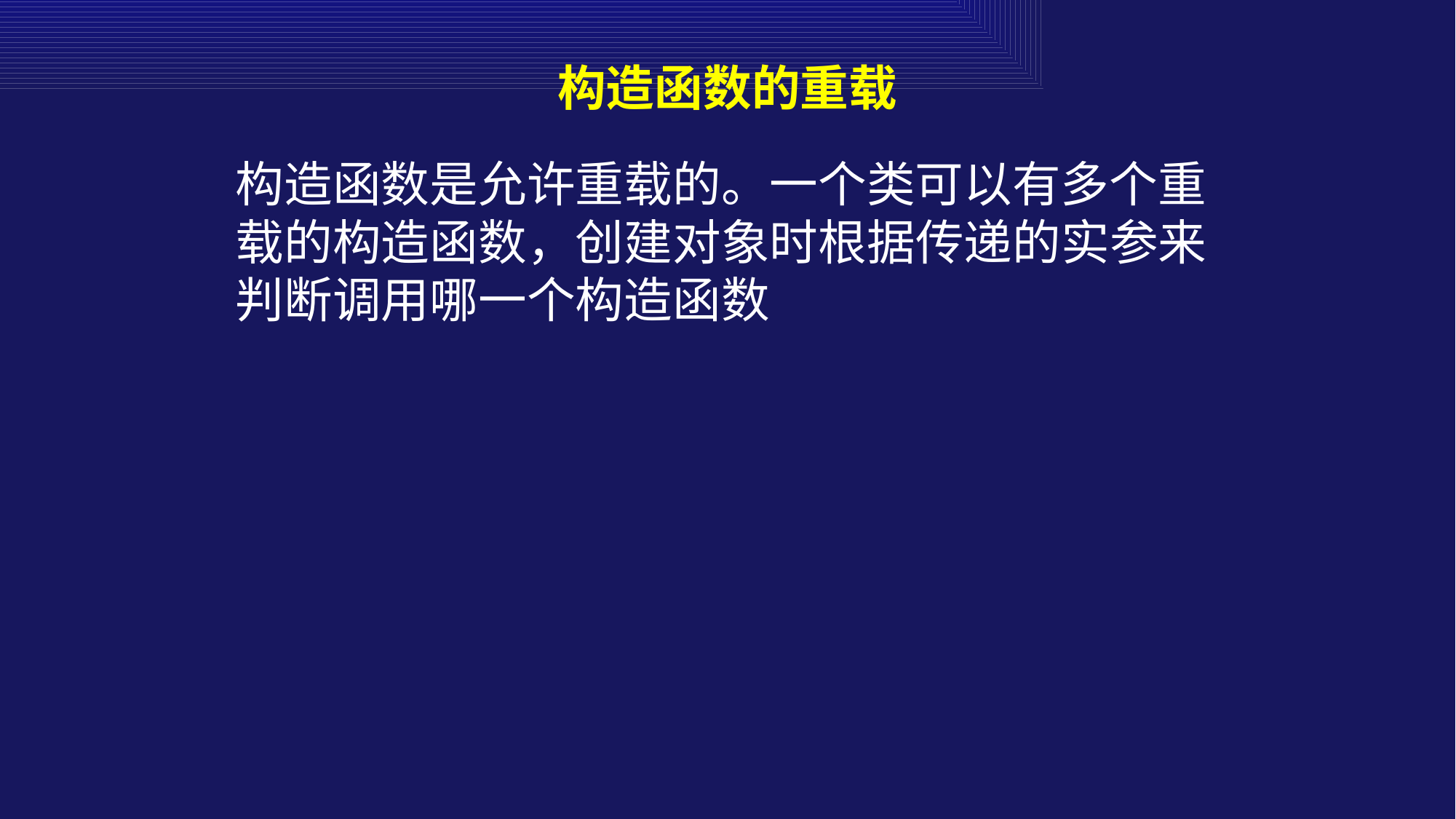

构造函数的重载
构造函数是允许重载的。一个类可以有多个重载的构造函数，创建对象时根据传递的实参来判断调用哪一个构造函数